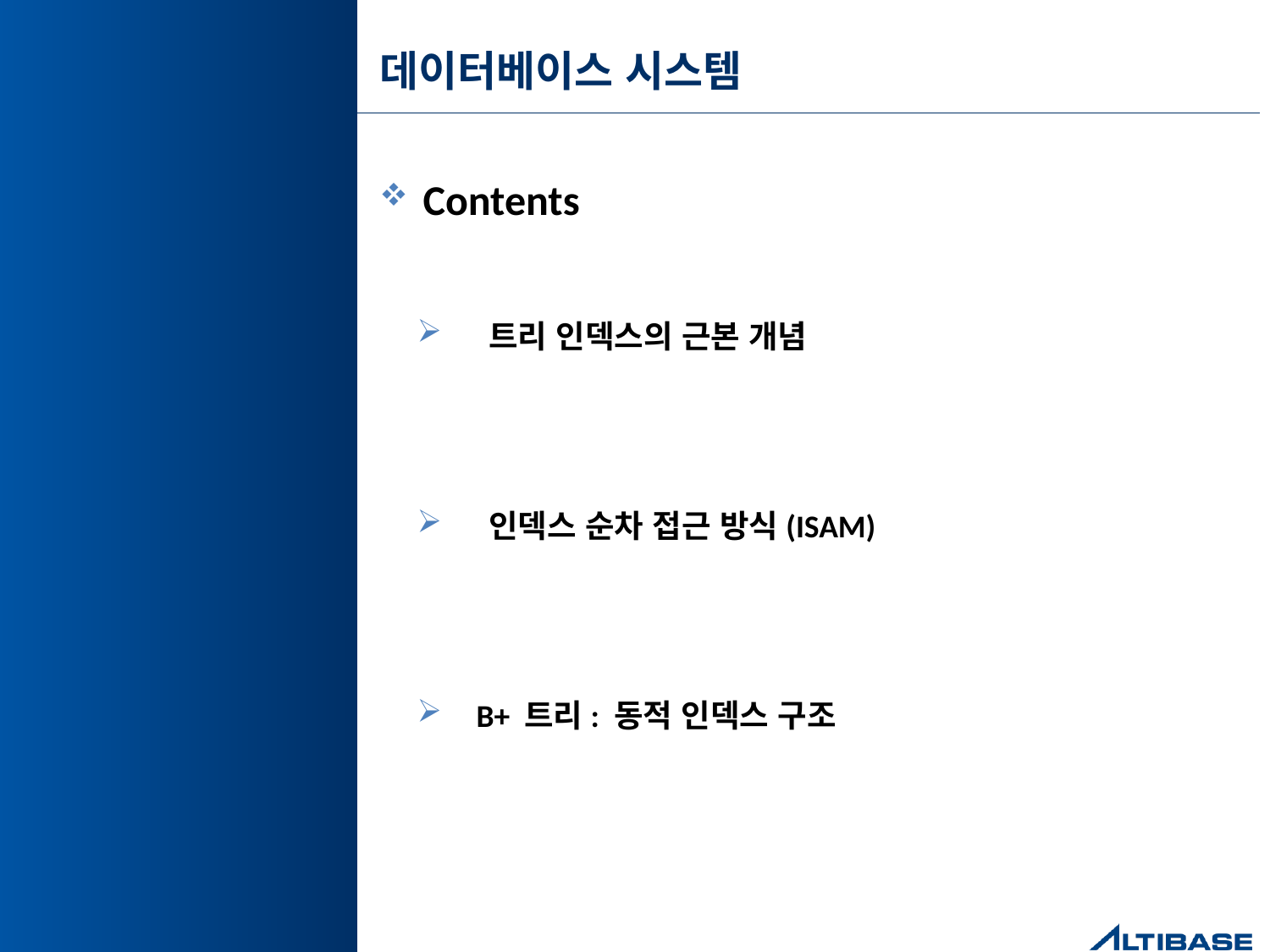

# 데이터베이스 시스템
  Contents

   트리 인덱스의 근본 개념

   인덱스 순차 접근 방식(ISAM)

   B+ 트리: 동적 인덱스 구조